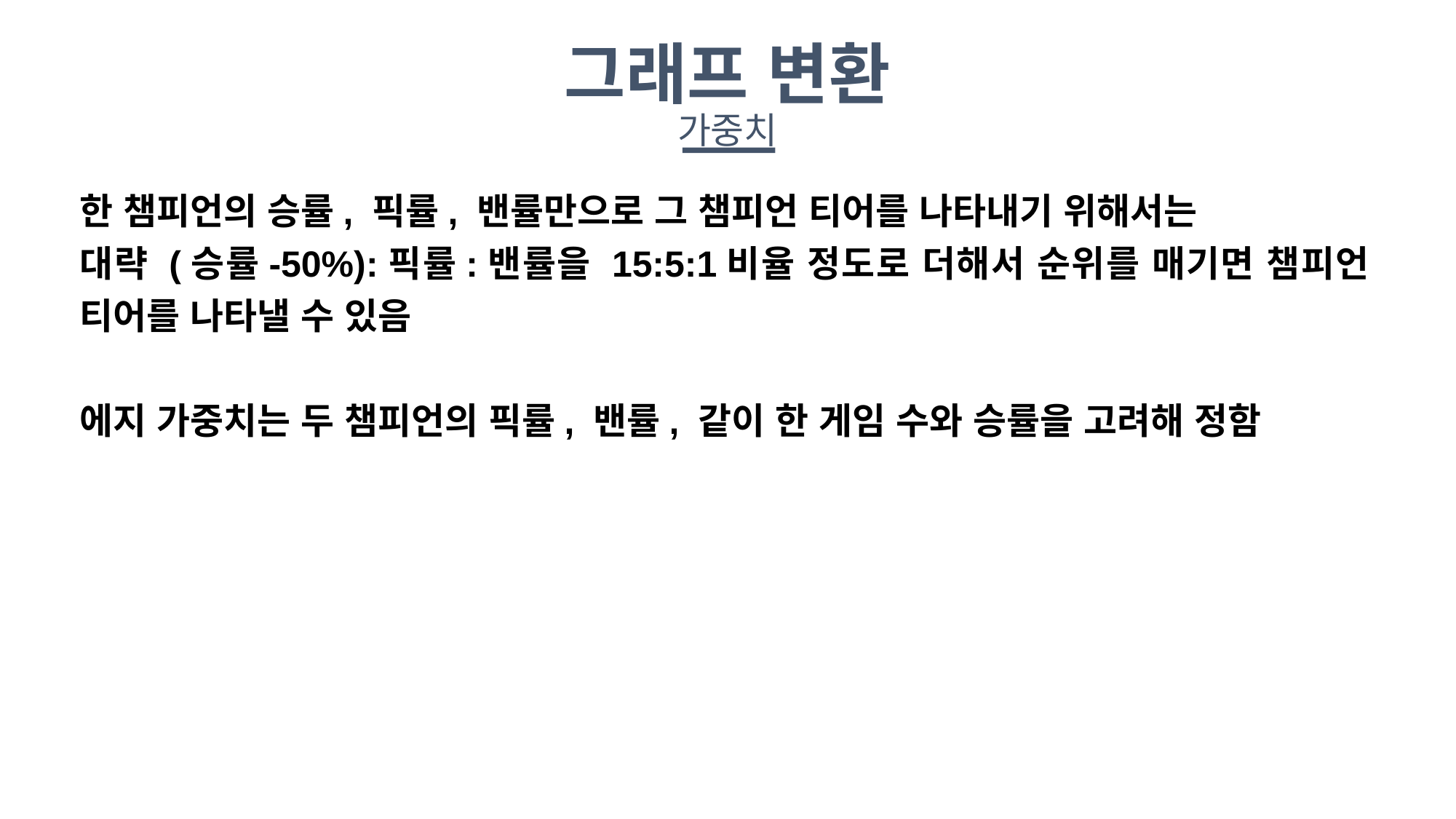

그래프 변환

가중치

한 챔피언의 승률, 픽률, 밴률만으로 그 챔피언 티어를 나타내기 위해서는
대략 (승률-50%):픽률:밴률을 15:5:1비율 정도로 더해서 순위를 매기면 챔피언 티어를 나타낼 수 있음

에지 가중치는 두 챔피언의 픽률, 밴률, 같이 한 게임 수와 승률을 고려해 정함